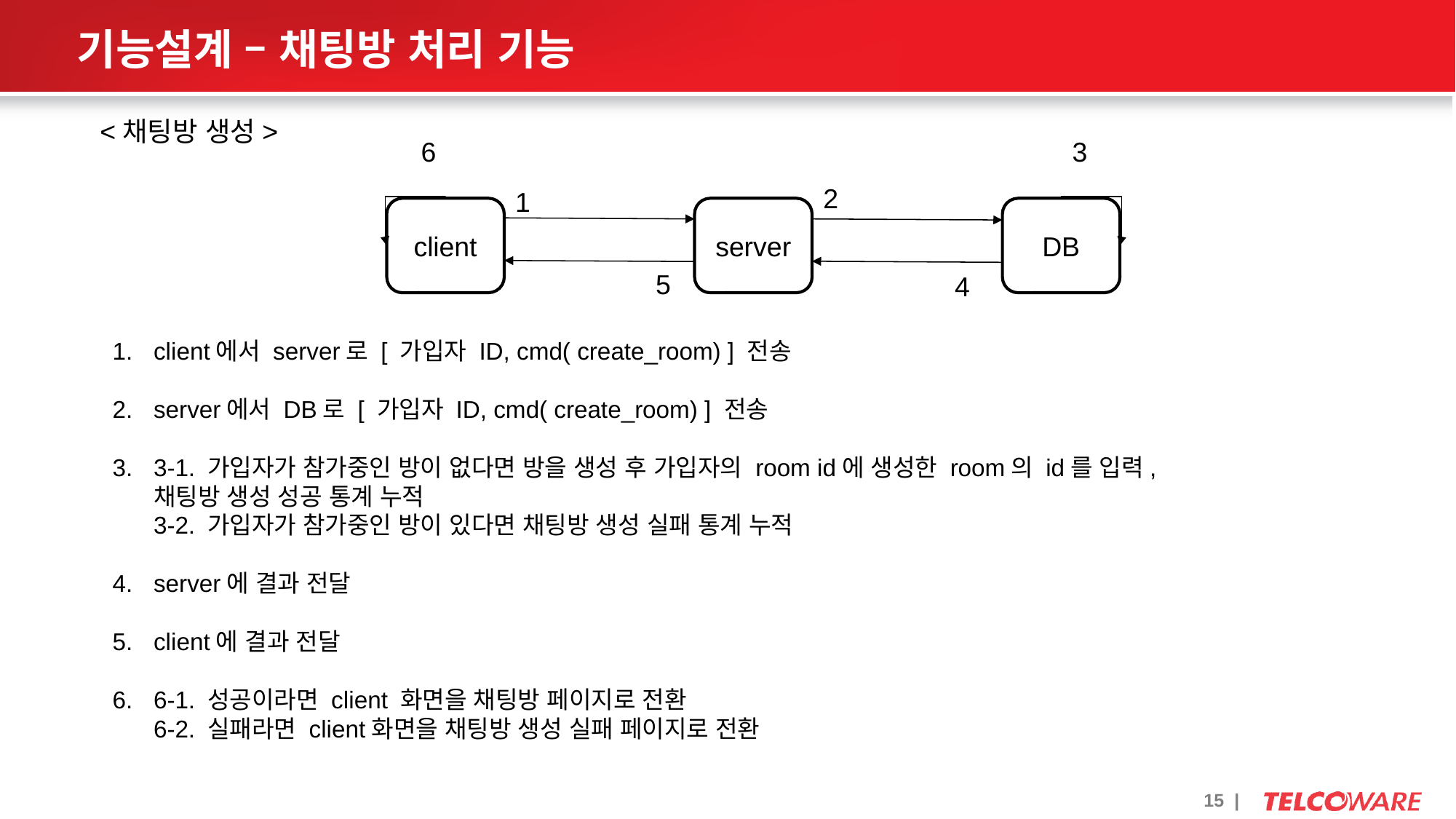

기능설계 – 채팅방 처리 기능
<채팅방 생성>
3
2
1
client
server
DB
5
4
6
client에서 server로 [ 가입자 ID, cmd( create_room) ] 전송
server에서 DB로 [ 가입자 ID, cmd( create_room) ] 전송
3-1. 가입자가 참가중인 방이 없다면 방을 생성 후 가입자의 room id에 생성한 room의 id를 입력,
채팅방 생성 성공 통계 누적
3-2. 가입자가 참가중인 방이 있다면 채팅방 생성 실패 통계 누적
server에 결과 전달
client에 결과 전달
6-1. 성공이라면 client 화면을 채팅방 페이지로 전환
6-2. 실패라면 client화면을 채팅방 생성 실패 페이지로 전환